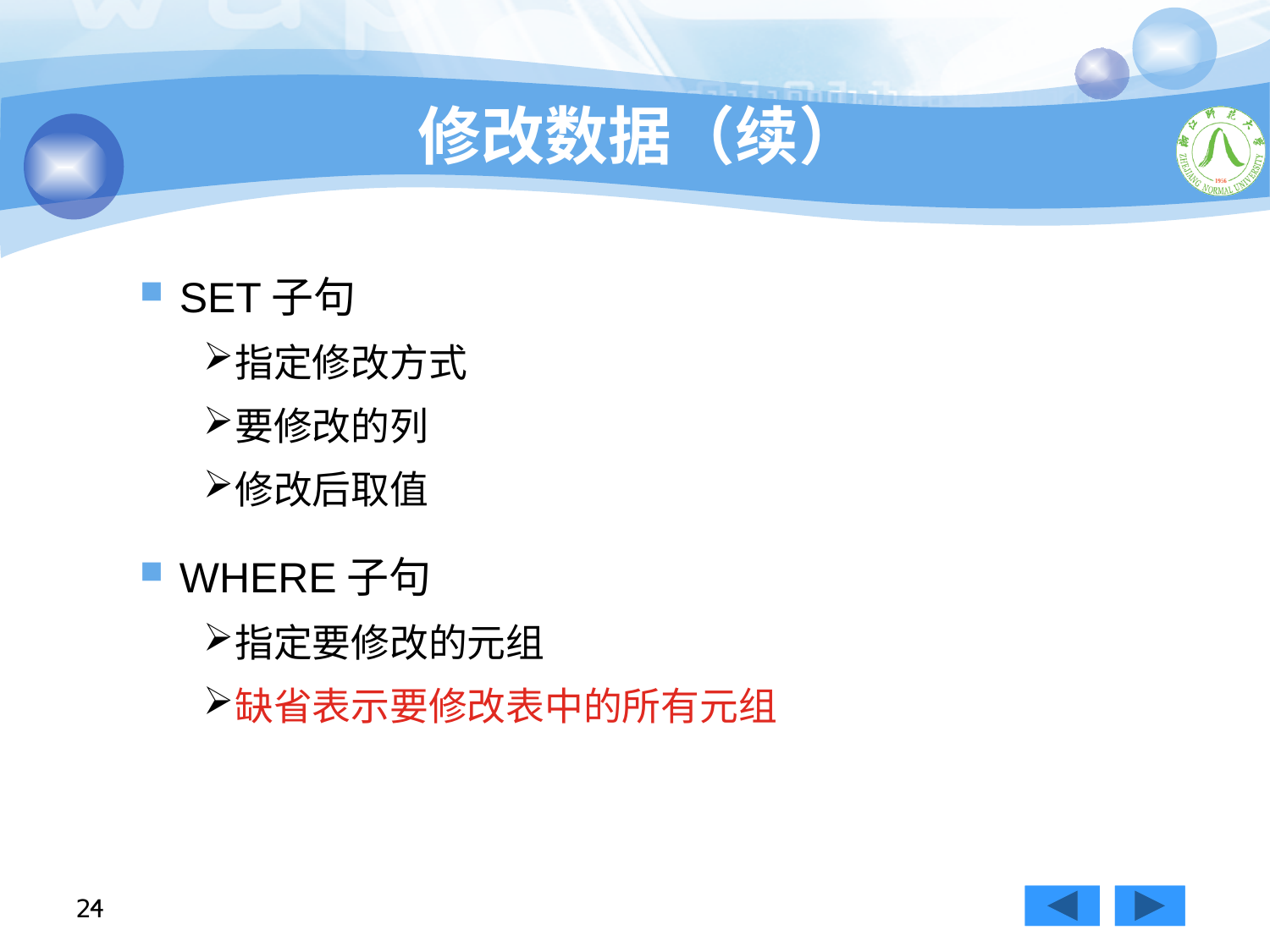

# 修改数据（续）
SET子句
指定修改方式
要修改的列
修改后取值
WHERE子句
指定要修改的元组
缺省表示要修改表中的所有元组
24